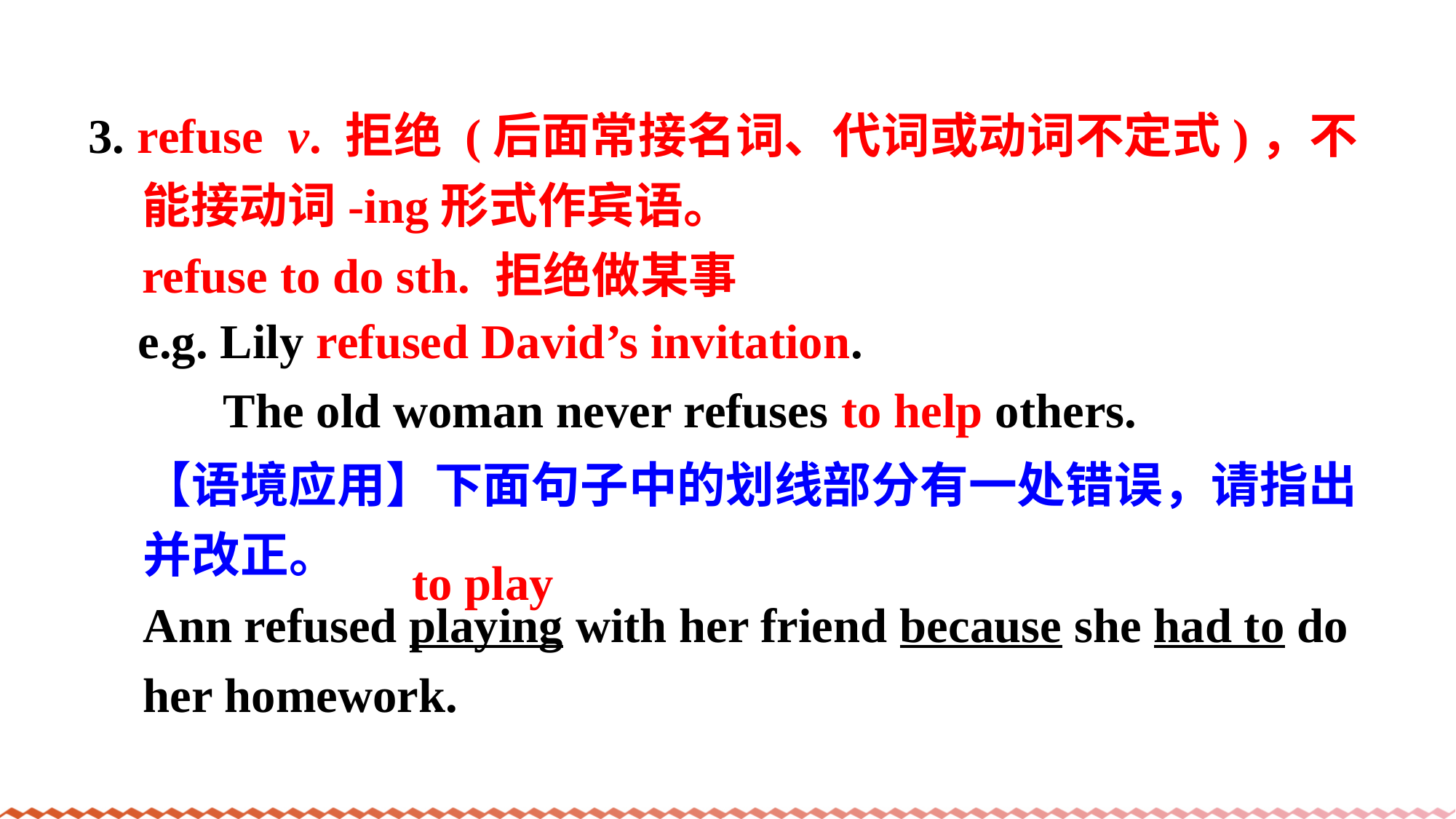

3. refuse  v. 拒绝 (后面常接名词、代词或动词不定式)，不能接动词-ing形式作宾语。
refuse to do sth. 拒绝做某事
e.g. Lily refused David’s invitation.
       The old woman never refuses to help others.
【语境应用】下面句子中的划线部分有一处错误，请指出并改正。
Ann refused playing with her friend because she had to do her homework.
to play